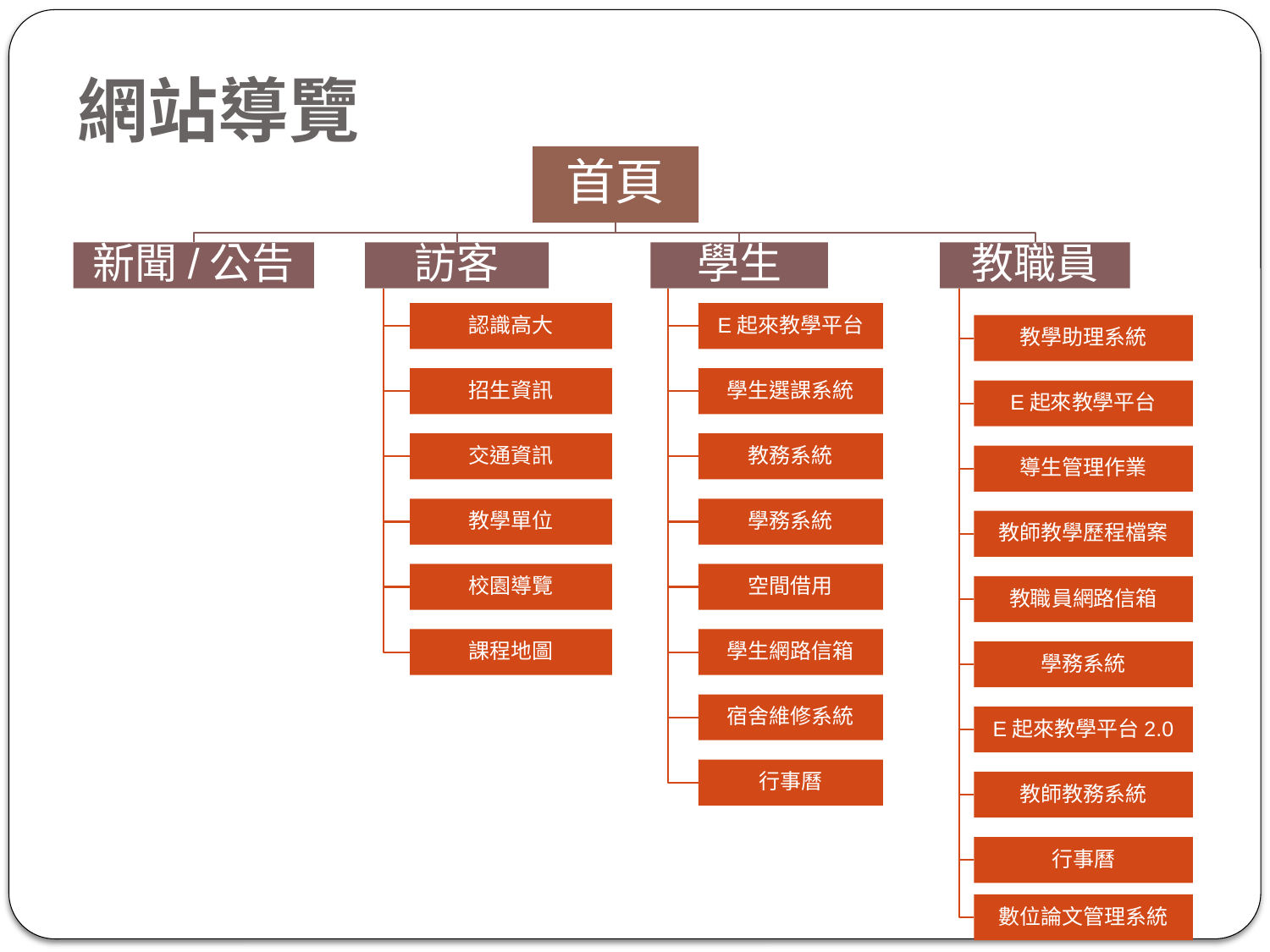

# 網站導覽
首頁
新聞/公告
訪客
認識高大
招生資訊
交通資訊
教學單位
校園導覽
課程地圖
學生
E起來教學平台
學生選課系統
教務系統
學務系統
空間借用
學生網路信箱
宿舍維修系統
行事曆
教職員
教學助理系統
E起來教學平台
導生管理作業
教師教學歷程檔案
教職員網路信箱
學務系統
E起來教學平台2.0
教師教務系統
行事曆
數位論文管理系統